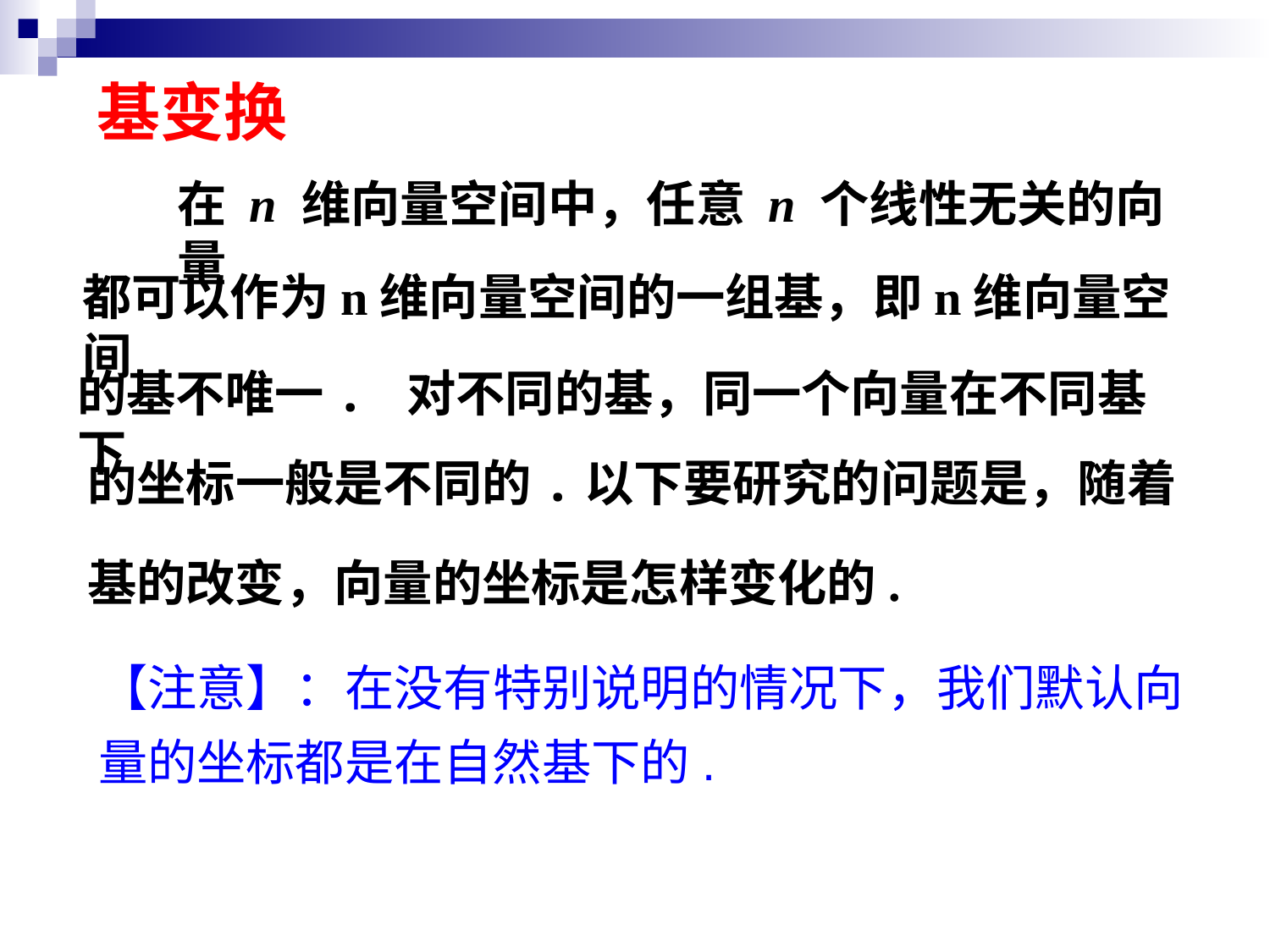

基变换
在 n 维向量空间中，任意 n 个线性无关的向量
都可以作为n维向量空间的一组基，即n维向量空间
的基不唯一. 对不同的基，同一个向量在不同基下
的坐标一般是不同的.以下要研究的问题是，随着
基的改变，向量的坐标是怎样变化的.
【注意】：在没有特别说明的情况下，我们默认向
量的坐标都是在自然基下的.